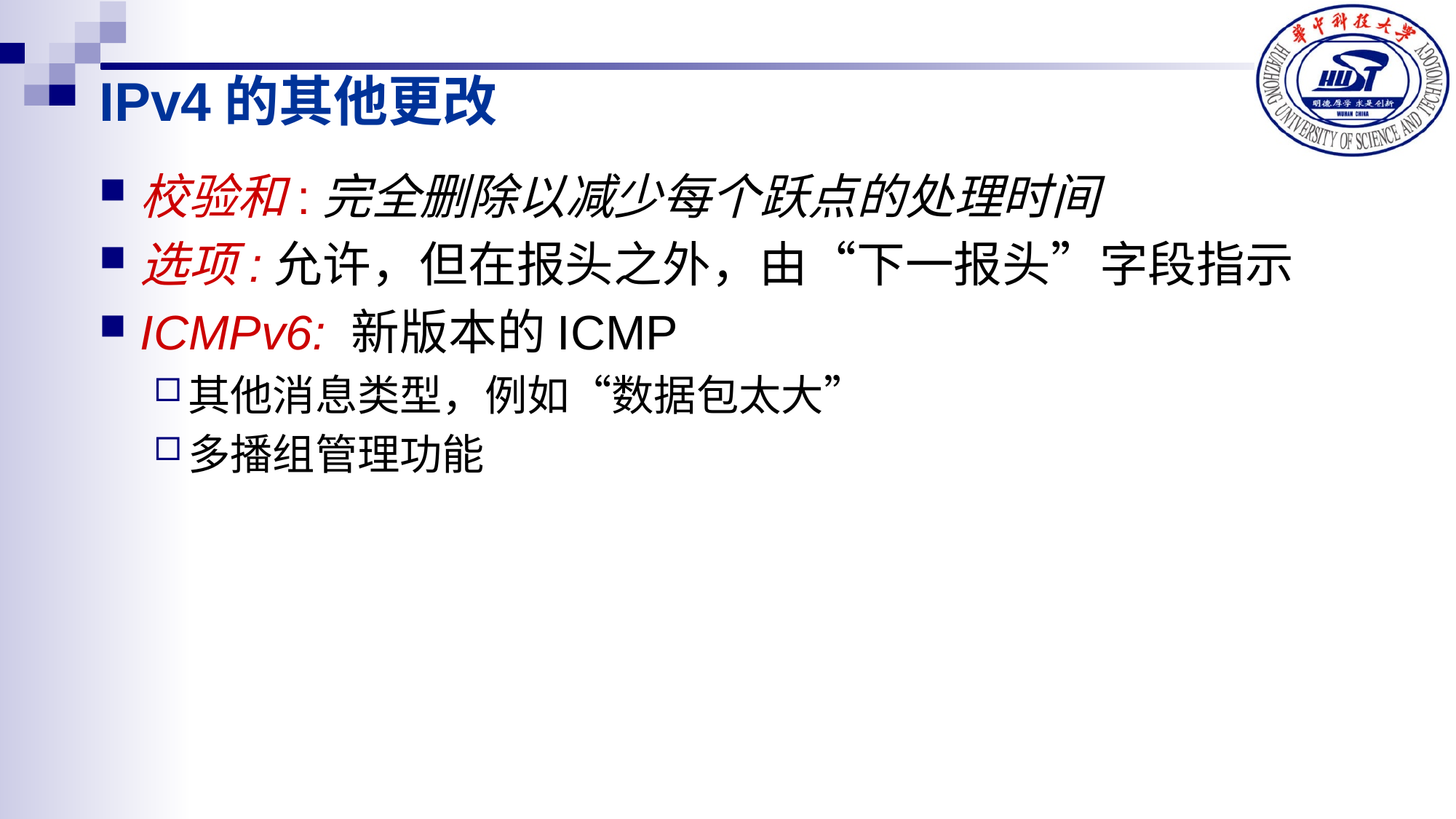

IPv4的其他更改
校验和:完全删除以减少每个跃点的处理时间
选项:允许，但在报头之外，由“下一报头”字段指示
ICMPv6: 新版本的ICMP
其他消息类型，例如“数据包太大”
多播组管理功能